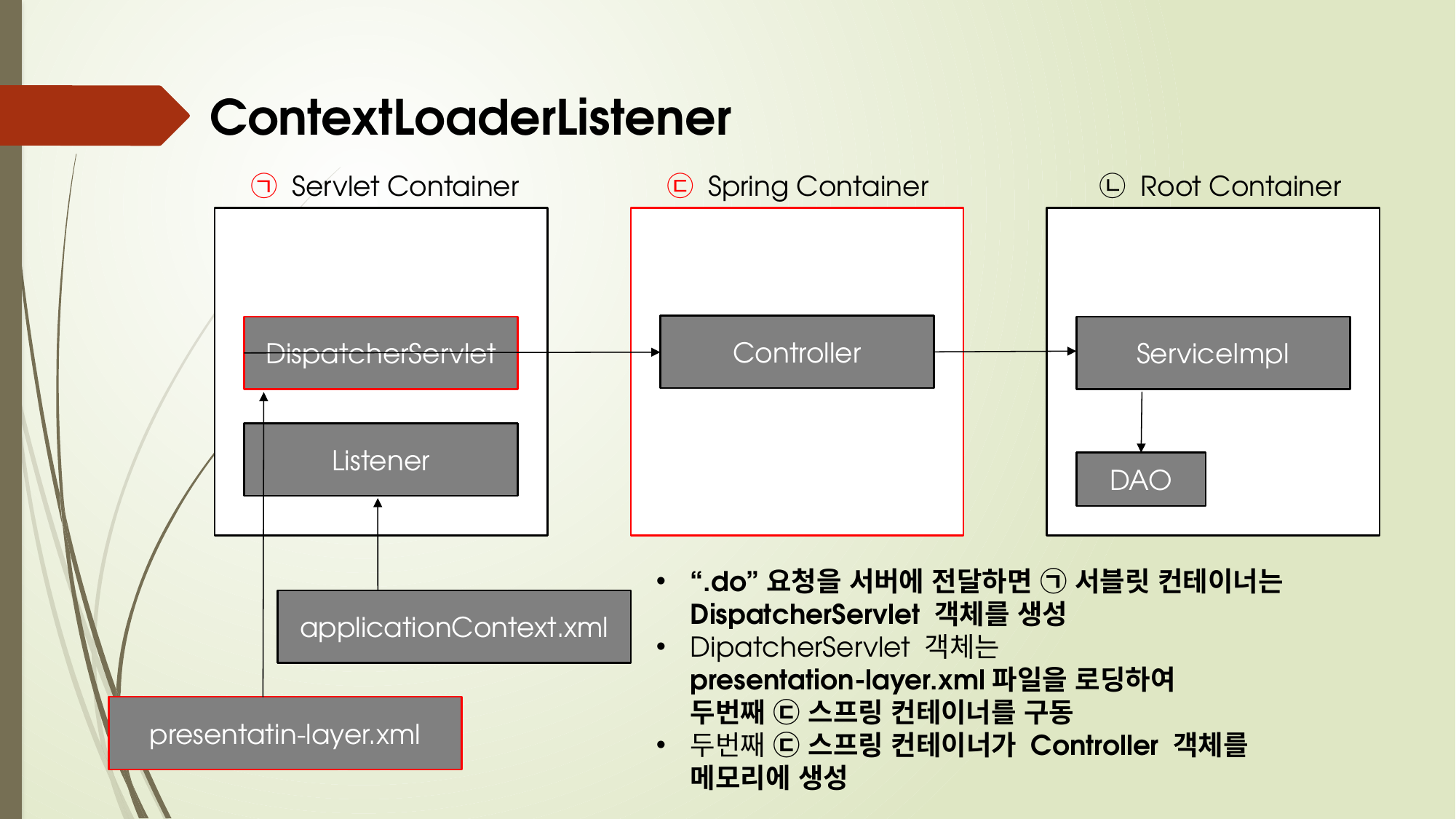

ContextLoaderListener
㉠ Servlet Container
㉢ Spring Container
㉡ Root Container

Controller
DispatcherServlet
ServiceImpl
Listener
DAO
“.do”요청을 서버에 전달하면 ㉠ 서블릿 컨테이너는 DispatcherServlet 객체를 생성
DipatcherServlet 객체는
presentation-layer.xml파일을 로딩하여
두번째 ㉢ 스프링 컨테이너를 구동
두번째 ㉢ 스프링 컨테이너가 Controller 객체를 메모리에 생성

applicationContext.xml
presentatin-layer.xml